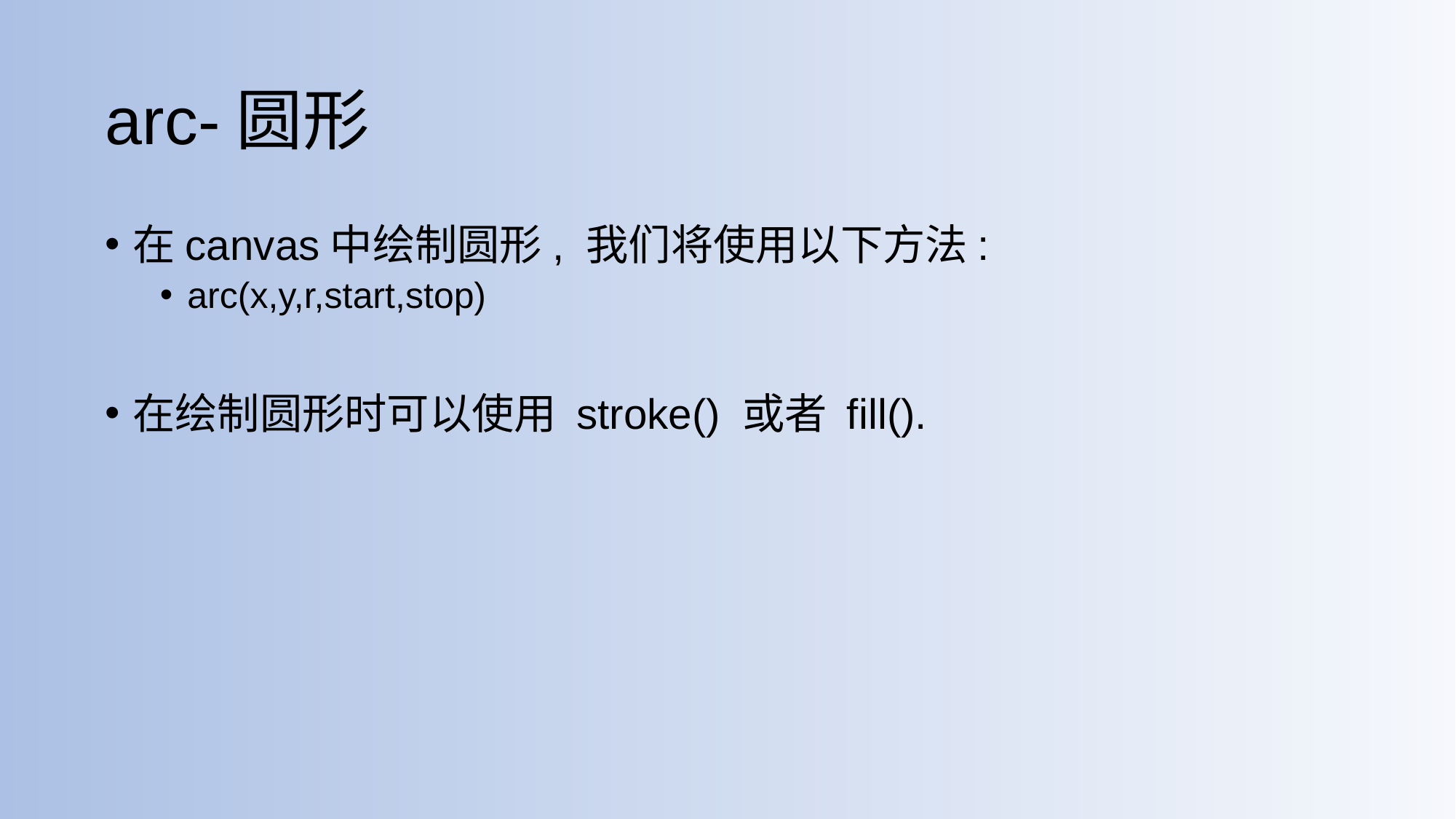

# arc-圆形
在canvas中绘制圆形, 我们将使用以下方法:
arc(x,y,r,start,stop)

在绘制圆形时可以使用 stroke() 或者 fill().